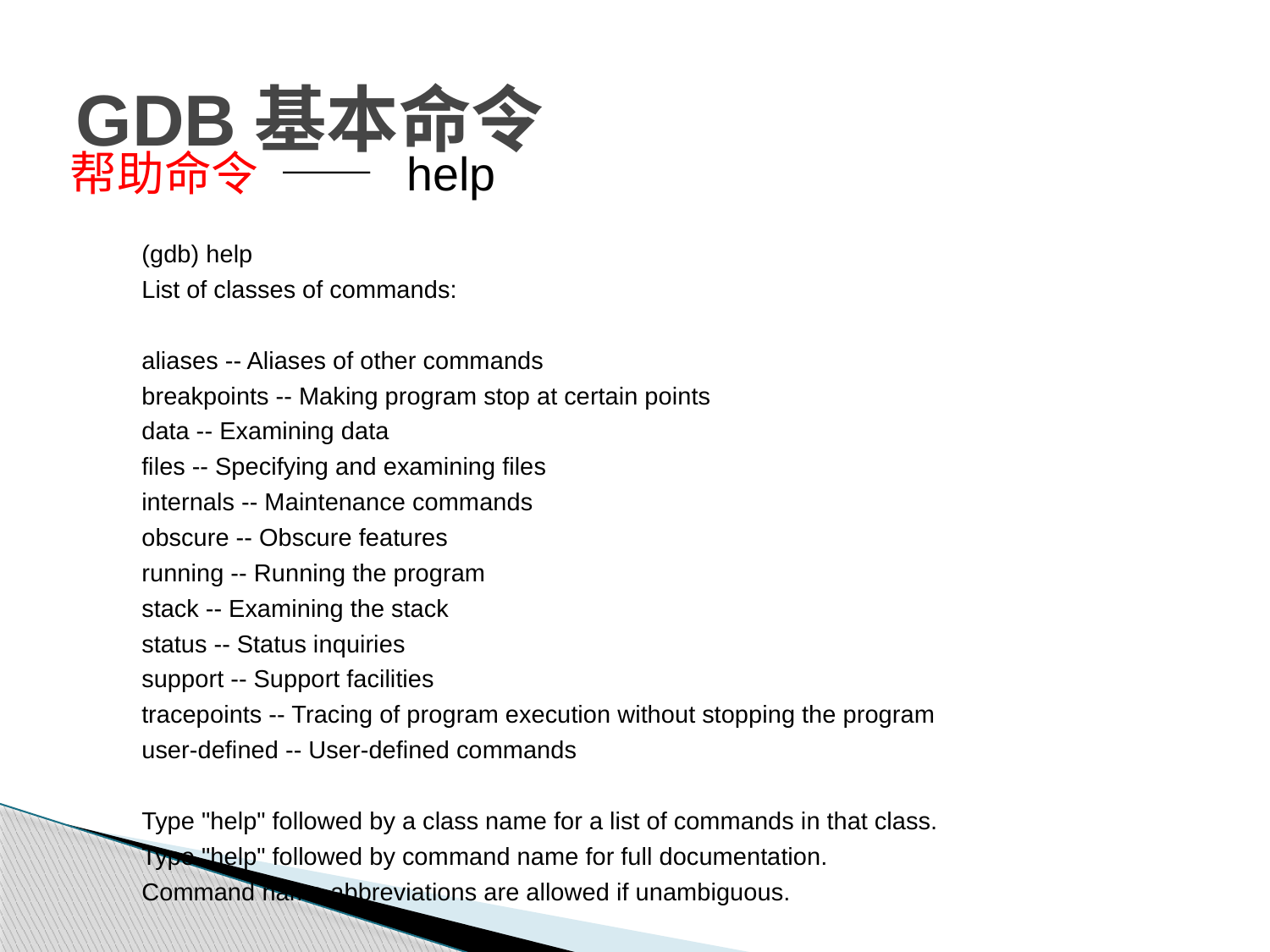

# GDB基本命令
帮助命令  ——  help

(gdb) help
List of classes of commands:

aliases -- Aliases of other commands
breakpoints -- Making program stop at certain points
data -- Examining data
files -- Specifying and examining files
internals -- Maintenance commands
obscure -- Obscure features
running -- Running the program
stack -- Examining the stack
status -- Status inquiries
support -- Support facilities
tracepoints -- Tracing of program execution without stopping the program
user-defined -- User-defined commands

Type "help" followed by a class name for a list of commands in that class.
Type "help" followed by command name for full documentation.
Command name abbreviations are allowed if unambiguous.